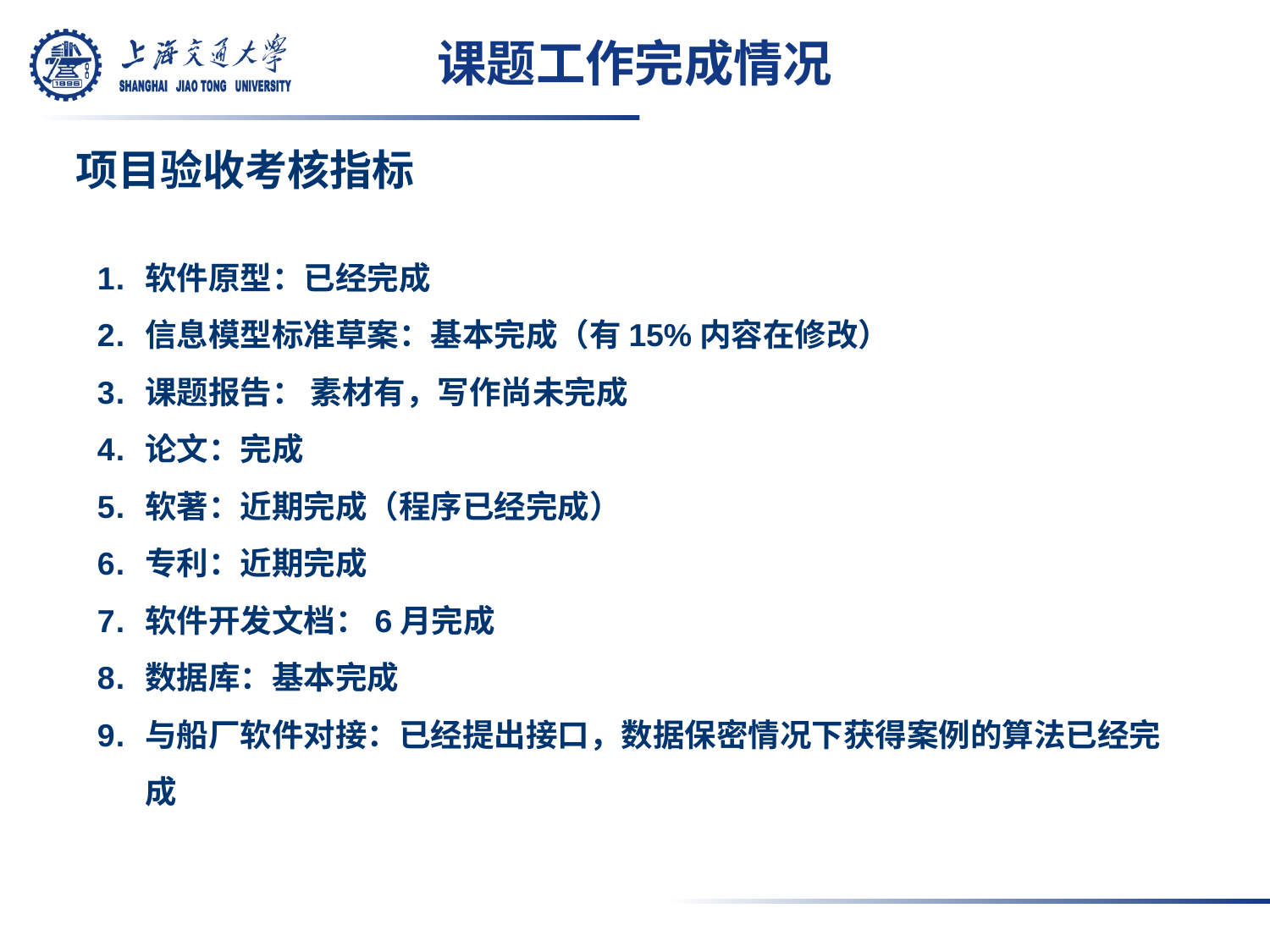

# 课题工作完成情况
项目验收考核指标
软件原型：已经完成
信息模型标准草案：基本完成（有15%内容在修改）
课题报告： 素材有，写作尚未完成
论文：完成
软著：近期完成（程序已经完成）
专利：近期完成
软件开发文档：6月完成
数据库：基本完成
与船厂软件对接：已经提出接口，数据保密情况下获得案例的算法已经完成